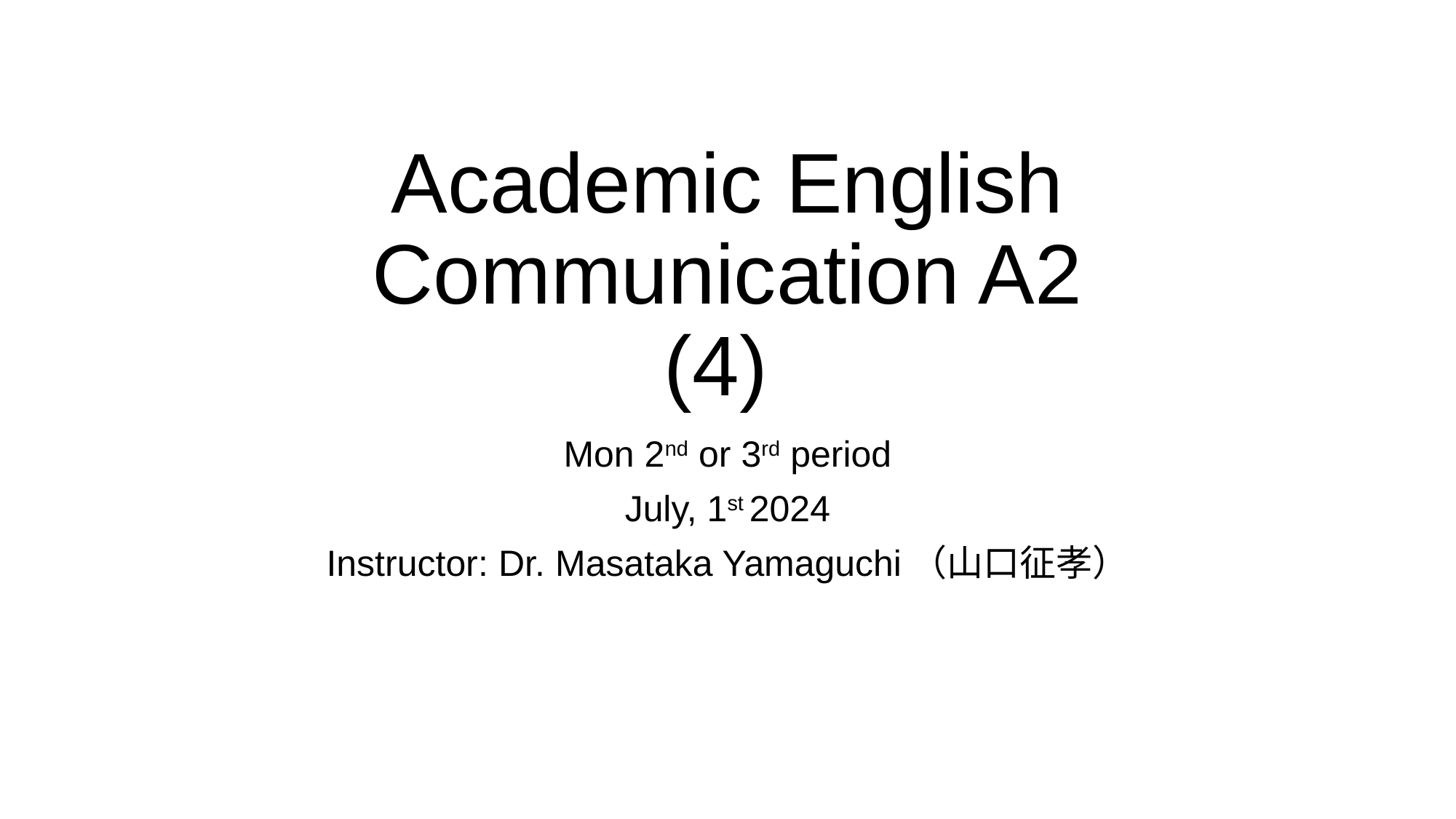

# Academic English Communication A2 (4)
Mon 2nd or 3rd period
July, 1st 2024
Instructor: Dr. Masataka Yamaguchi（山口征孝）